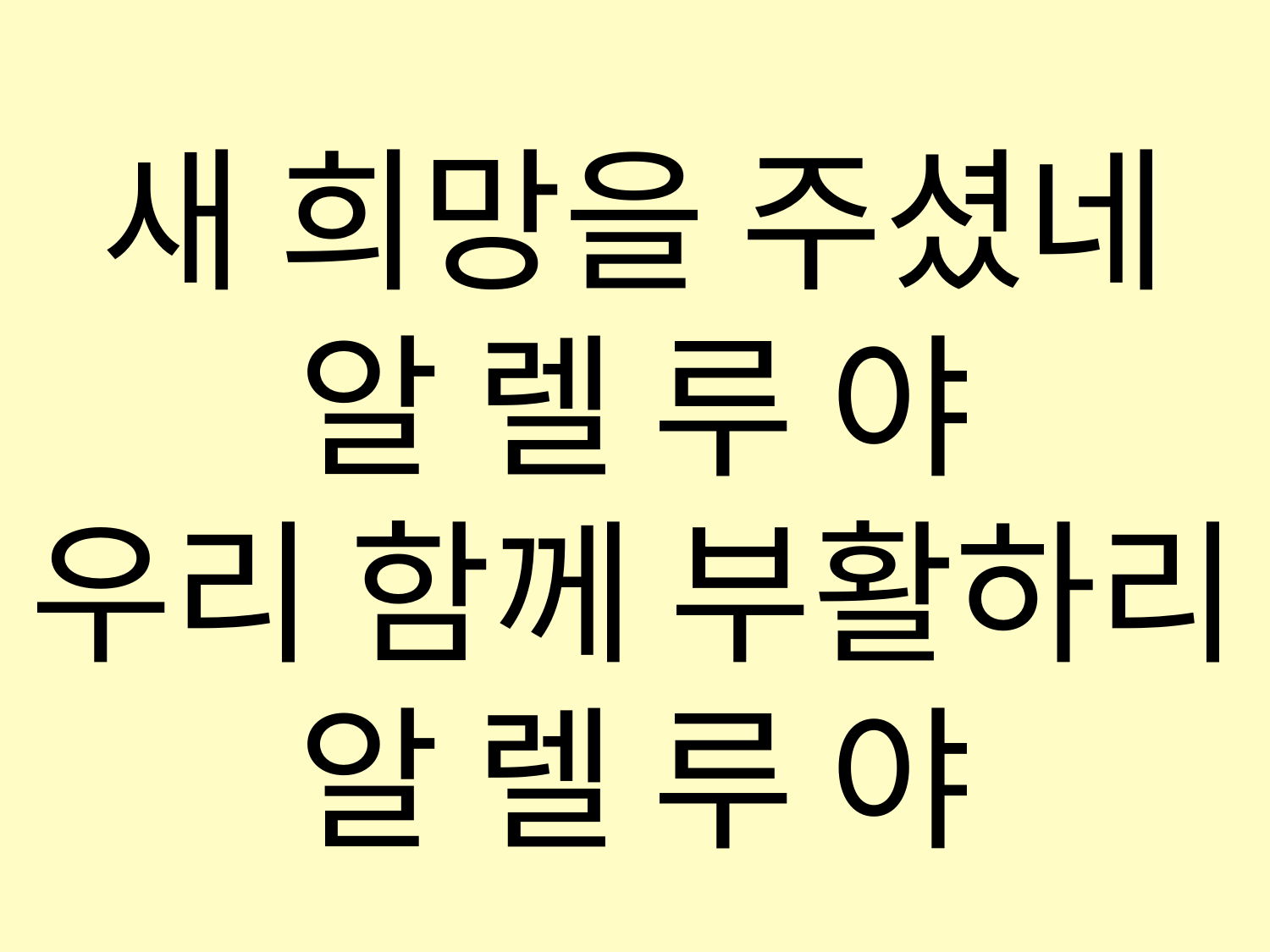

새 희망을 주셨네
알 렐 루 야
우리 함께 부활하리
알 렐 루 야